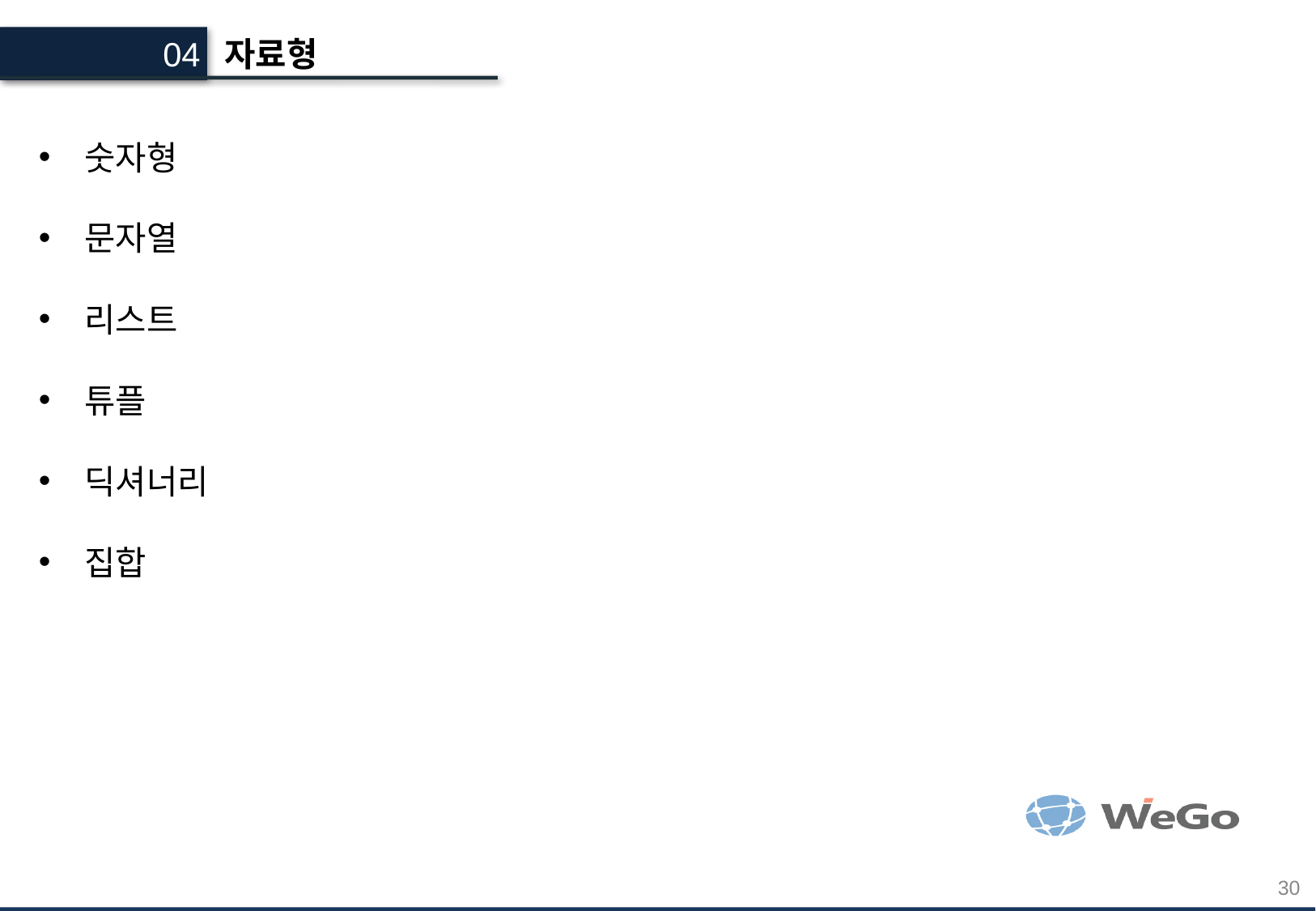

04
자료형
숫자형

문자열

리스트

튜플

딕셔너리

집합
30